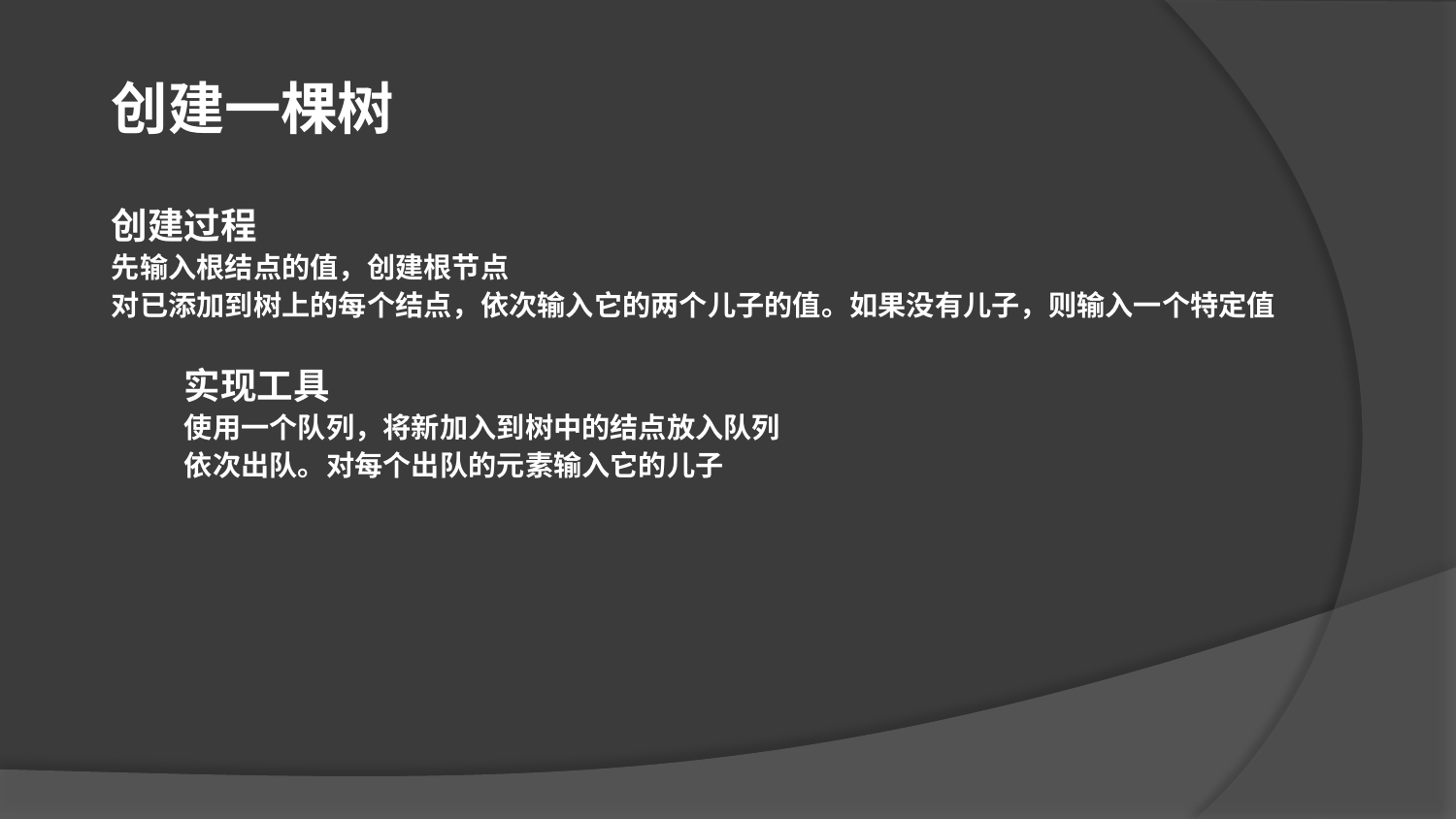

创建一棵树
创建过程
先输入根结点的值，创建根节点
对已添加到树上的每个结点，依次输入它的两个儿子的值。如果没有儿子，则输入一个特定值

实现工具
使用一个队列，将新加入到树中的结点放入队列
依次出队。对每个出队的元素输入它的儿子